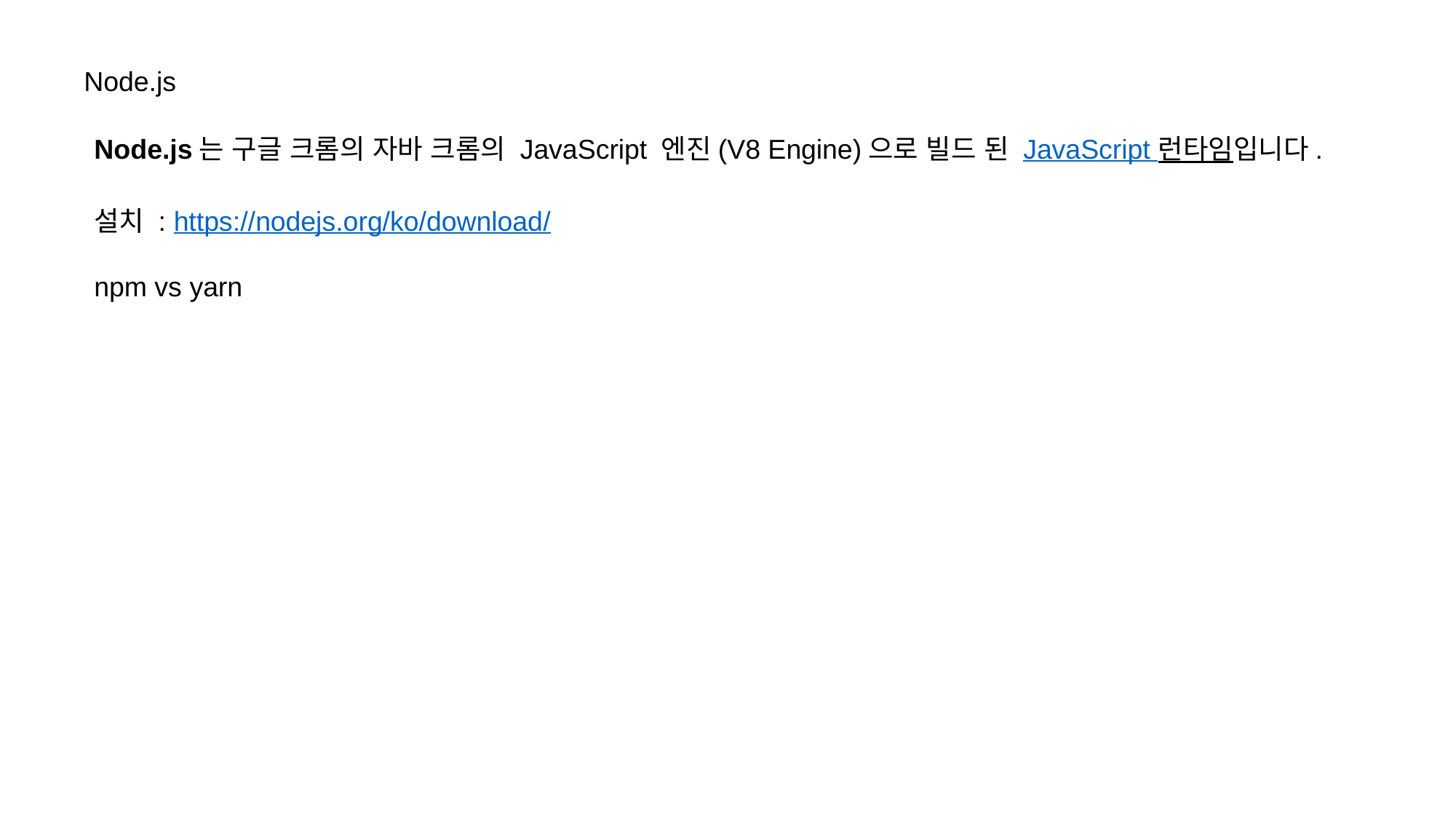

Node.js
Node.js는 구글 크롬의 자바 크롬의 JavaScript 엔진(V8 Engine)으로 빌드 된 JavaScript 런타임입니다.

설치 : https://nodejs.org/ko/download/

npm vs yarn